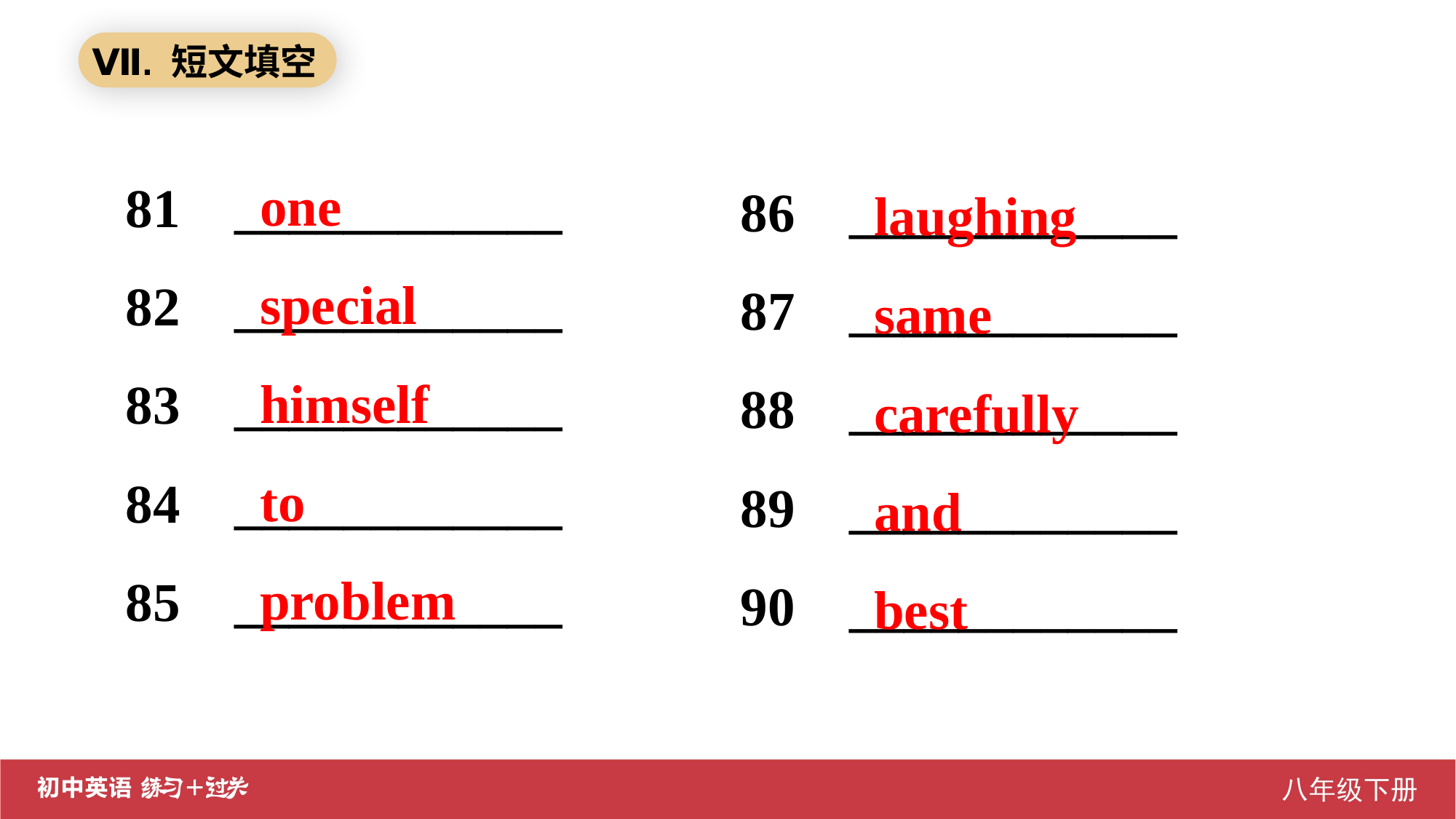

Ⅶ. 短文填空
one
special
himself
to
problem
81    ____________
82    ____________
83    ____________
84    ____________
85    ____________
86    ____________
87    ____________
88    ____________
89    ____________
90    ____________
laughing
same
carefully
and
best